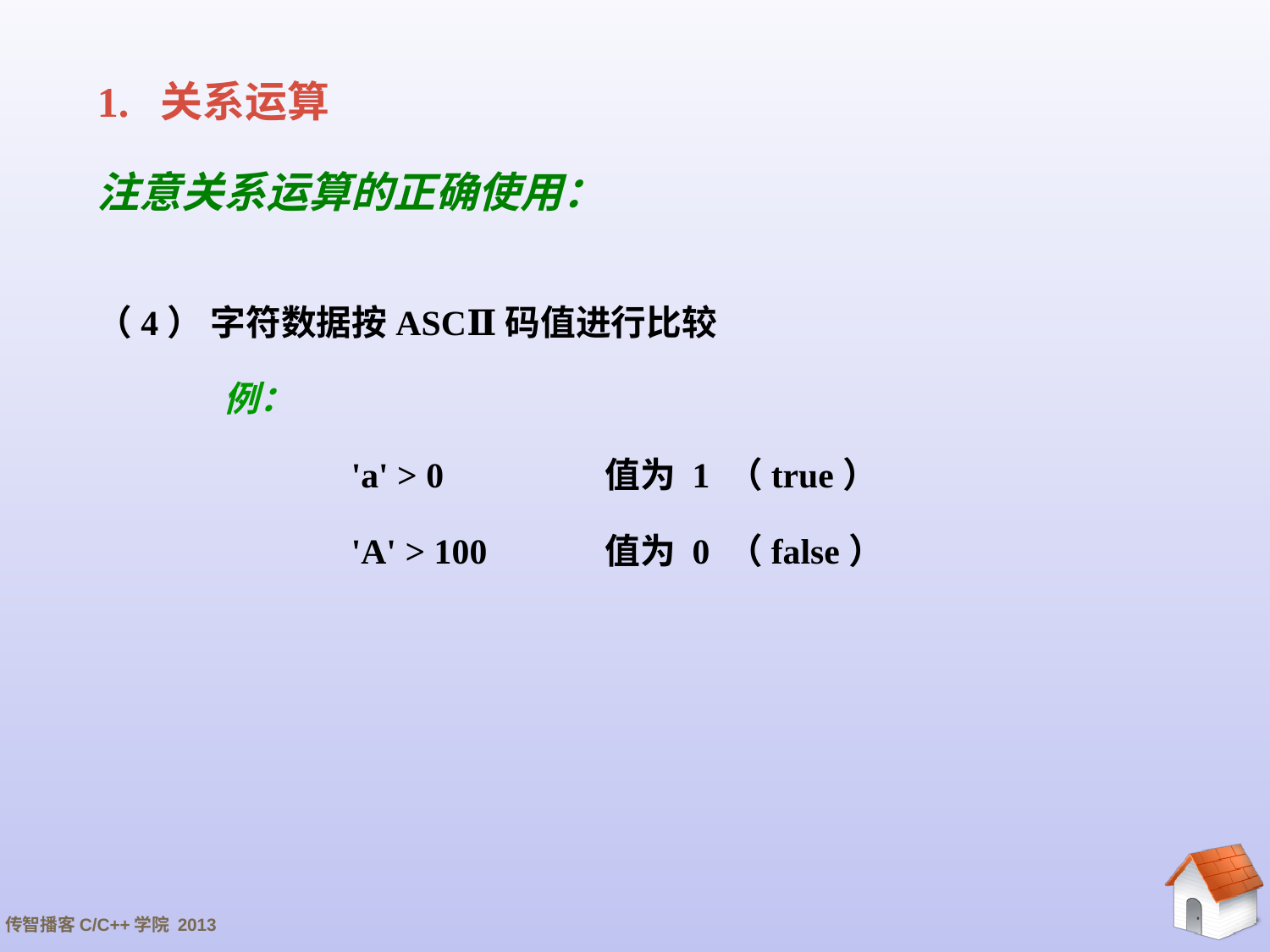

# 1.  关系运算
注意关系运算的正确使用：
（4） 字符数据按ASCⅡ码值进行比较
	例：
		'a' > 0		值为 1 （true）
		'A' > 100	值为 0 （false）